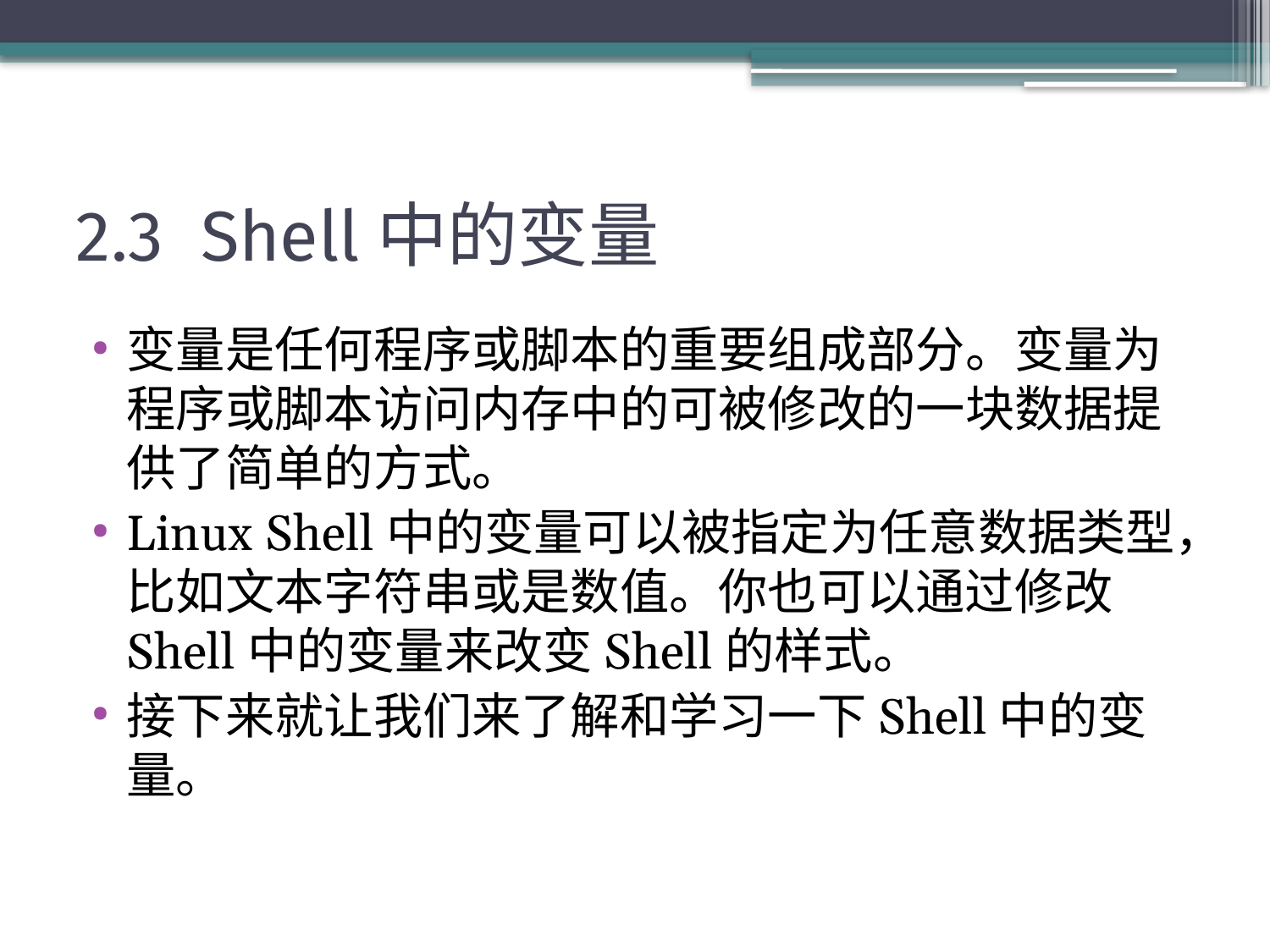

# 2.3  Shell中的变量
变量是任何程序或脚本的重要组成部分。变量为程序或脚本访问内存中的可被修改的一块数据提供了简单的方式。
Linux Shell中的变量可以被指定为任意数据类型，比如文本字符串或是数值。你也可以通过修改Shell中的变量来改变Shell的样式。
接下来就让我们来了解和学习一下Shell中的变量。